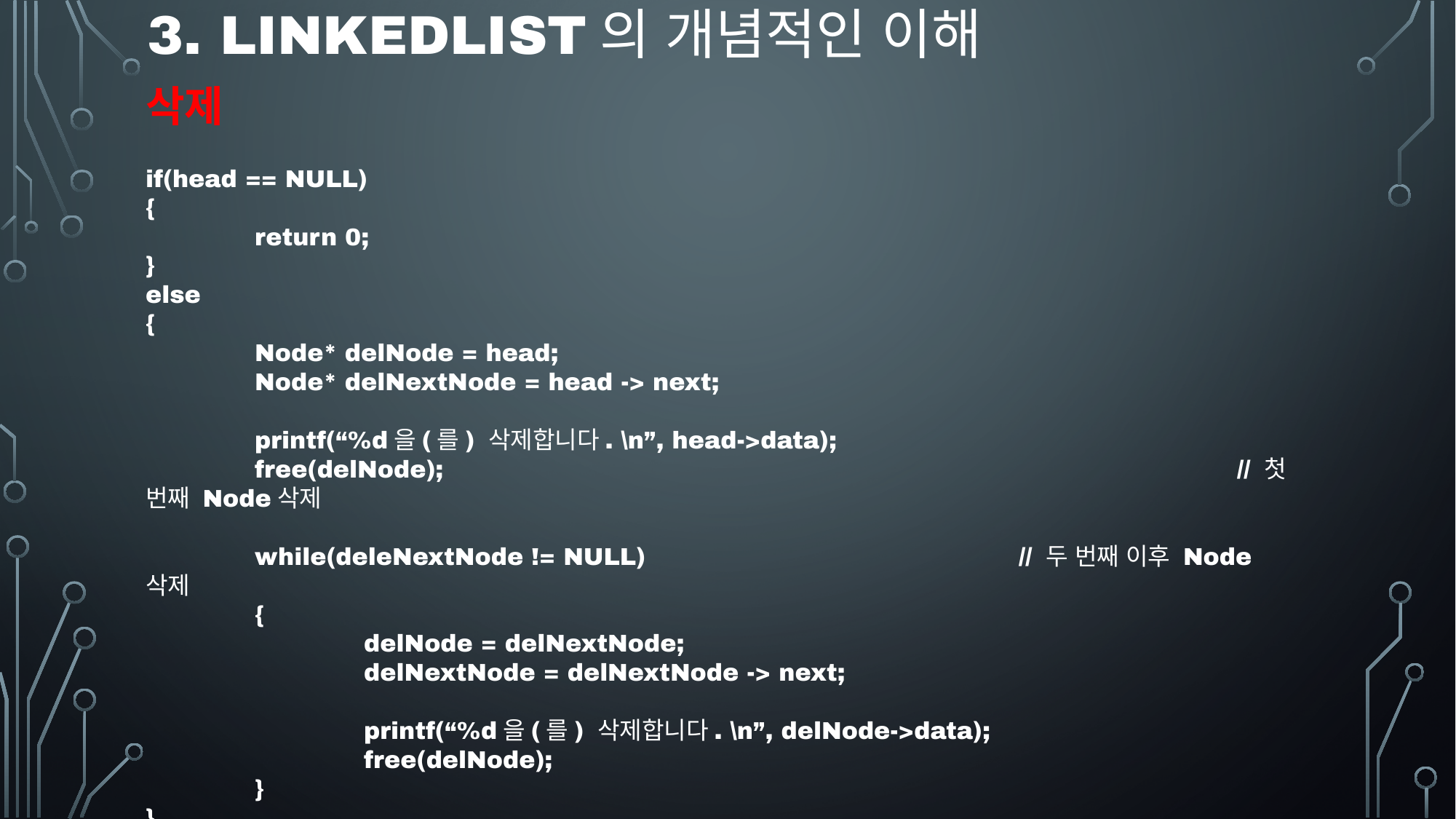

# 3. LinkedList의 개념적인 이해
삭제

if(head == NULL)
{
	return 0;
}
else
{
	Node* delNode = head;
	Node* delNextNode = head -> next;

	printf(“%d을(를) 삭제합니다. \n”, head->data);
	free(delNode);								// 첫 번째 Node삭제

	while(deleNextNode != NULL)				// 두 번째 이후 Node 삭제
	{
		delNode = delNextNode;
		delNextNode = delNextNode -> next;

		printf(“%d을(를) 삭제합니다. \n”, delNode->data);
		free(delNode);
	}
}